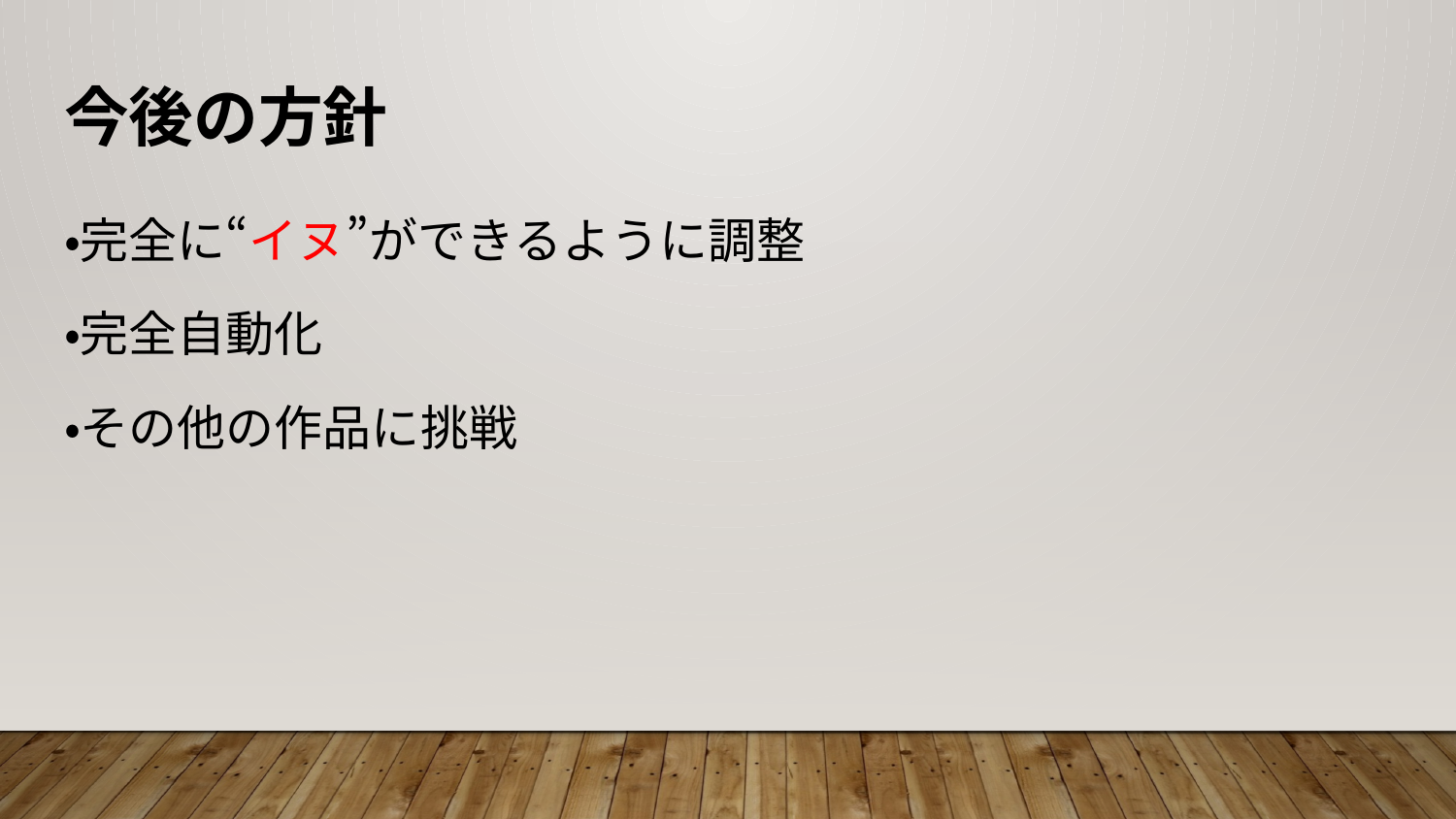

# 今後の方針
・完全に“イヌ”ができるように調整
・完全自動化
・その他の作品に挑戦